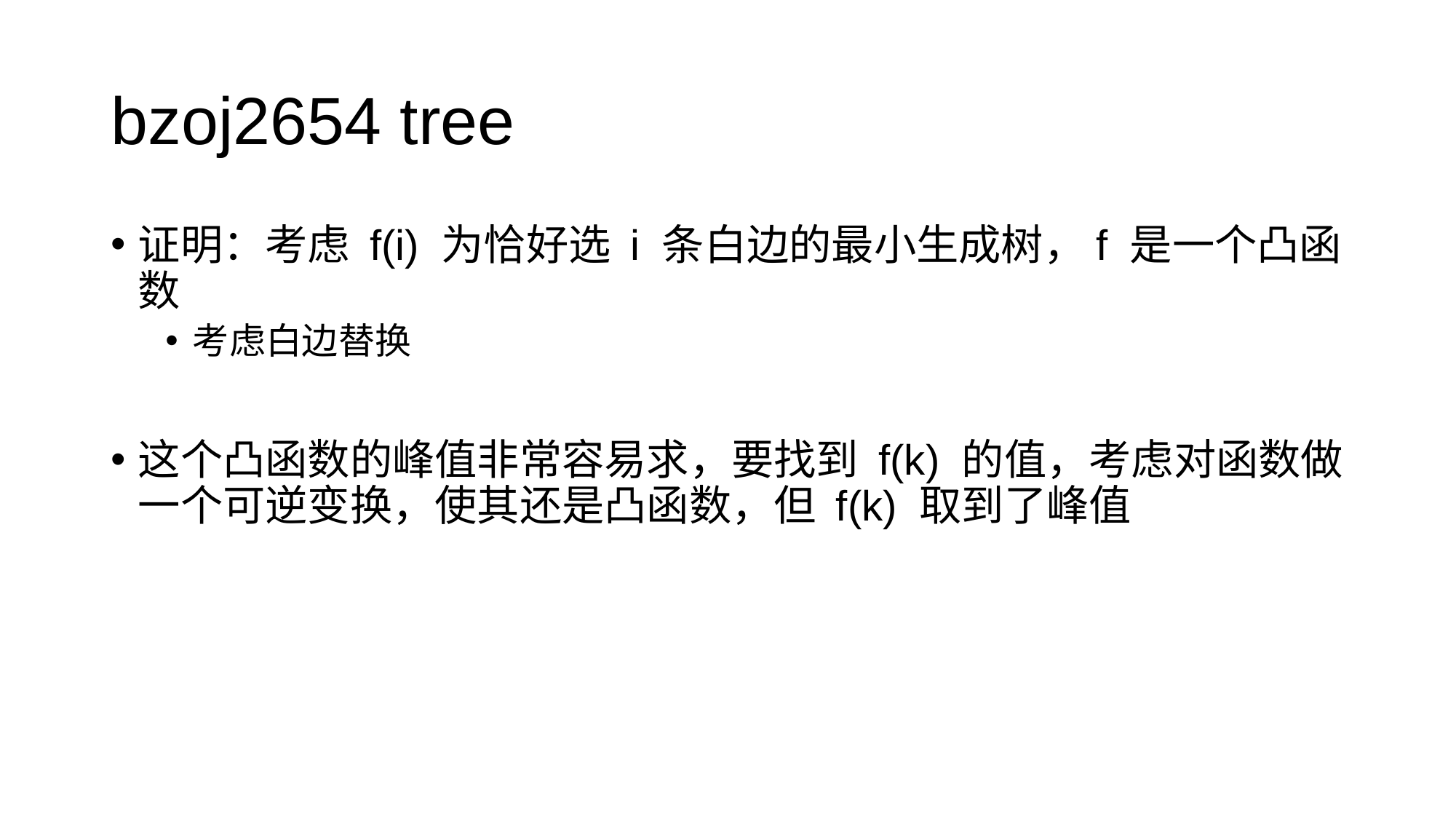

# bzoj2654 tree
证明：考虑 f(i) 为恰好选 i 条白边的最小生成树，f 是一个凸函数
考虑白边替换

这个凸函数的峰值非常容易求，要找到 f(k) 的值，考虑对函数做一个可逆变换，使其还是凸函数，但 f(k) 取到了峰值